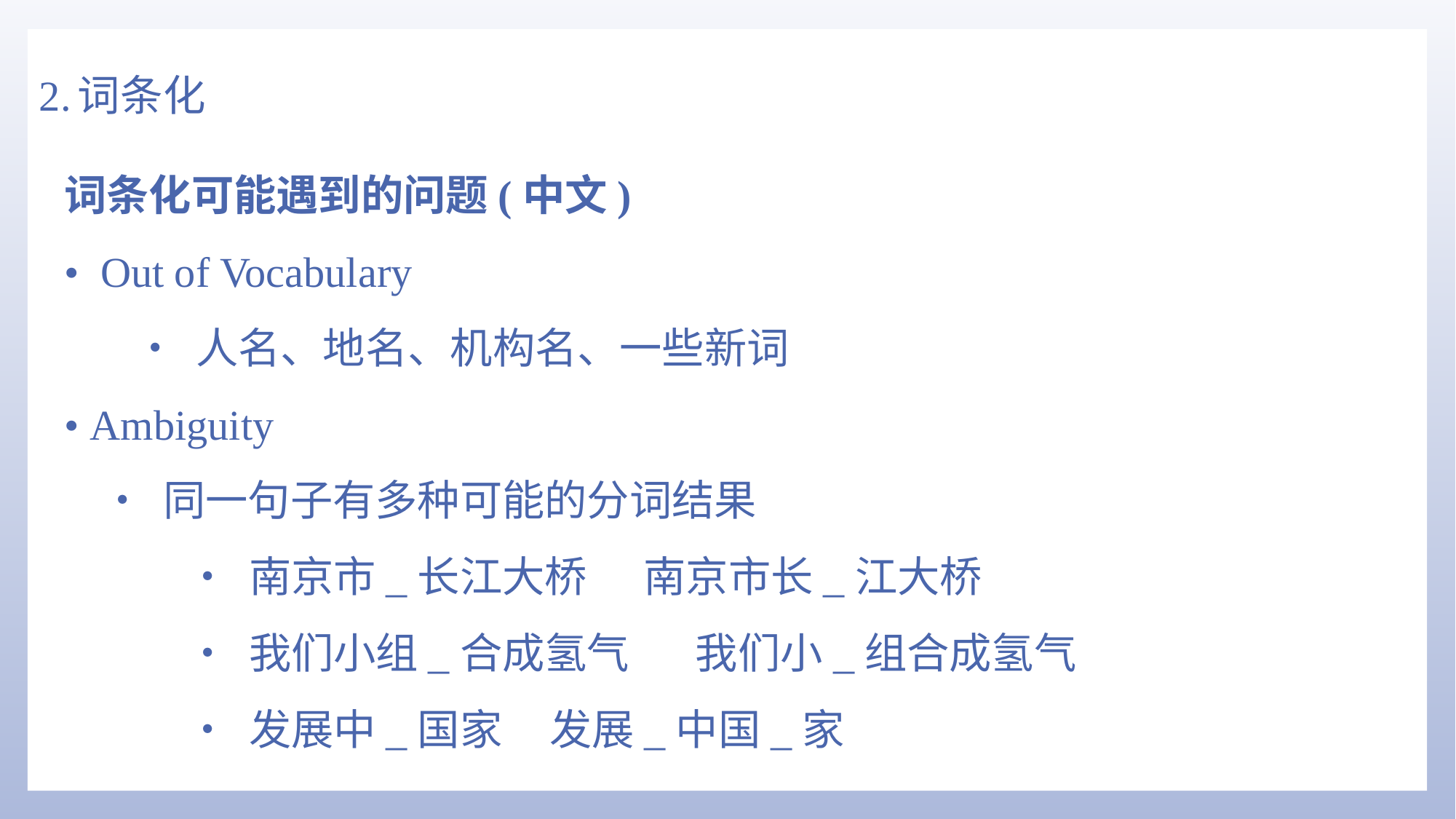

# 2.词条化
词条化可能遇到的问题(中文)
•  Out of Vocabulary
• 人名、地名、机构名、一些新词
• Ambiguity
• 同一句子有多种可能的分词结果
• 南京市_长江大桥      南京市长_江大桥
• 我们小组_合成氢气       我们小_组合成氢气
• 发展中_国家     发展_中国_家